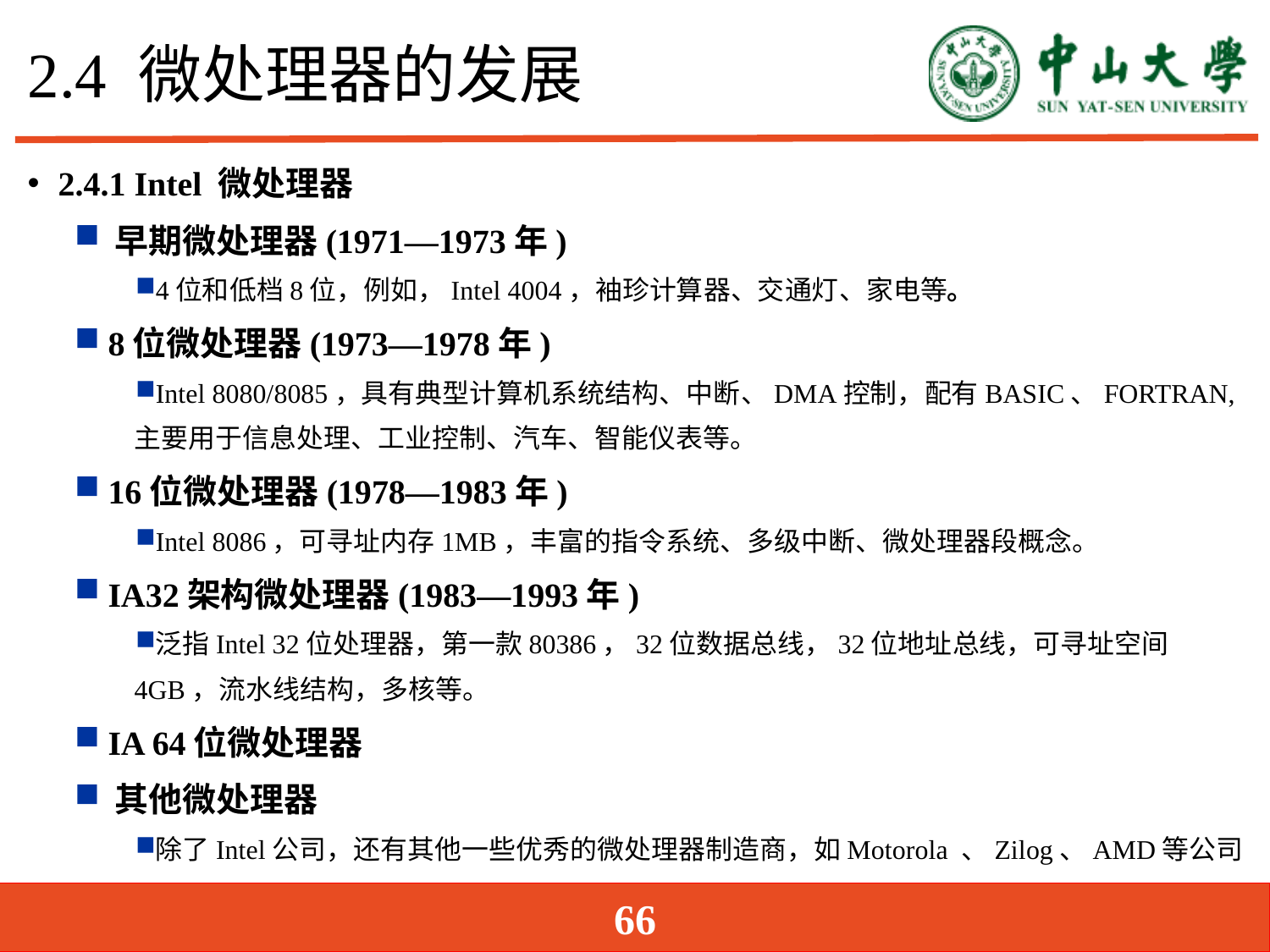

# 2.4 微处理器的发展
2.4.1 Intel 微处理器
 早期微处理器(1971—1973年)
4位和低档8位，例如，Intel 4004，袖珍计算器、交通灯、家电等。
 8位微处理器(1973—1978年)
Intel 8080/8085，具有典型计算机系统结构、中断、DMA控制，配有BASIC、FORTRAN,主要用于信息处理、工业控制、汽车、智能仪表等。
 16位微处理器(1978—1983年)
Intel 8086，可寻址内存1MB，丰富的指令系统、多级中断、微处理器段概念。
 IA32架构微处理器(1983—1993年)
泛指Intel 32位处理器，第一款80386，32位数据总线，32位地址总线，可寻址空间4GB，流水线结构，多核等。
 IA 64位微处理器
 其他微处理器
除了Intel公司，还有其他一些优秀的微处理器制造商，如Motorola 、Zilog、AMD等公司
66